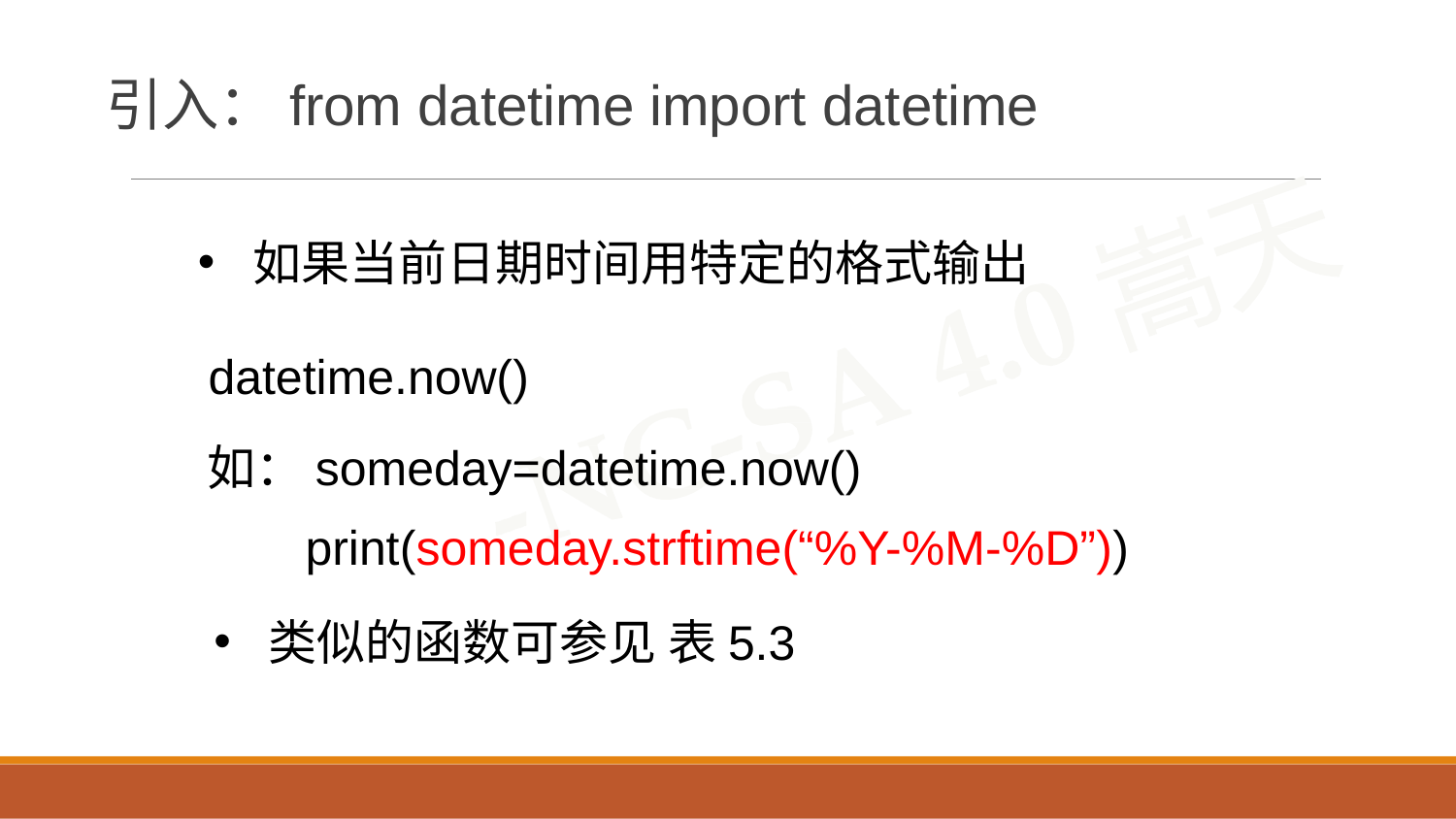

# 引入：from datetime import datetime

如果当前日期时间用特定的格式输出

datetime.now()

如：someday=datetime.now()

print(someday.strftime(“%Y-%M-%D”))
类似的函数可参见 表5.3